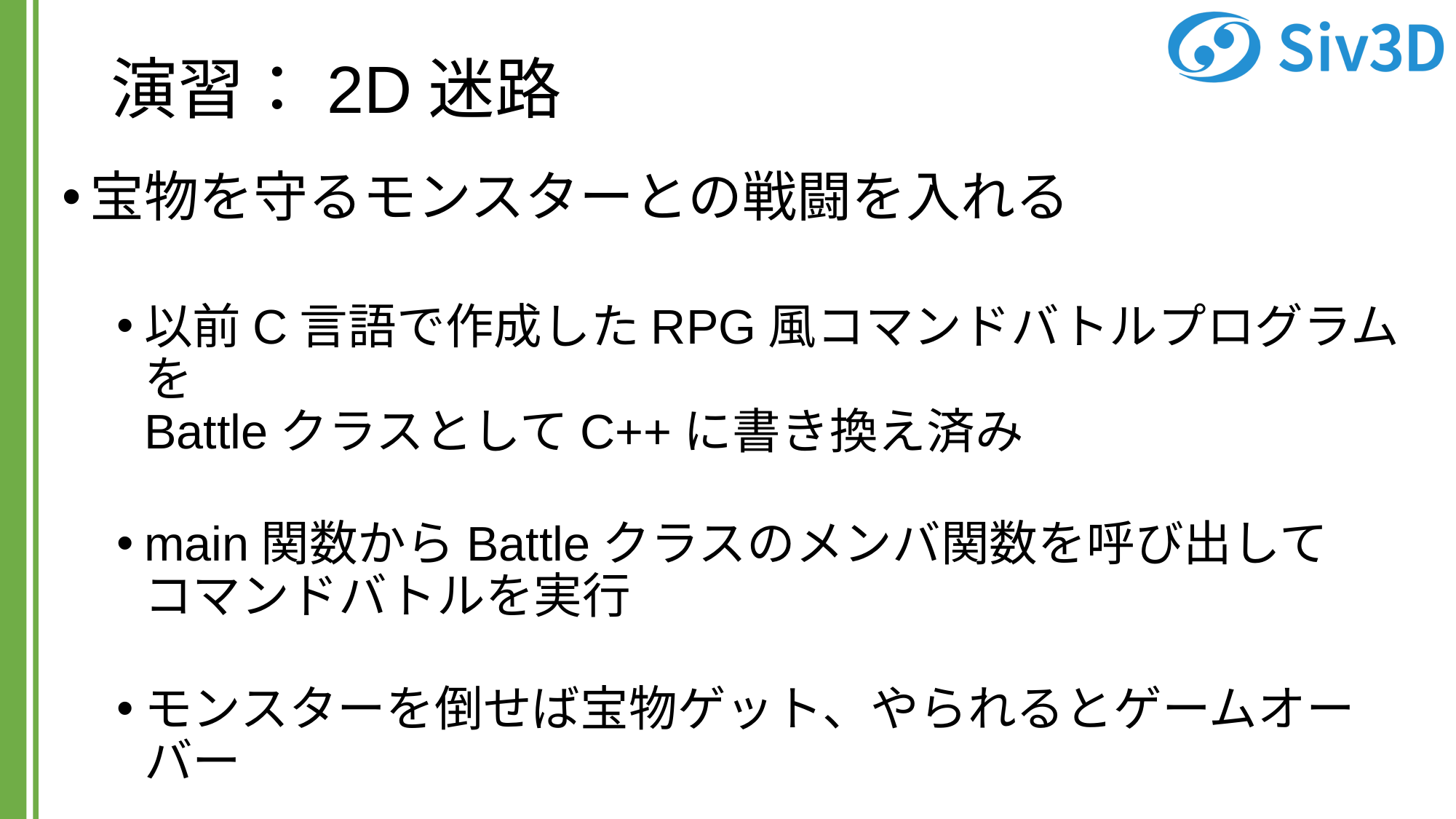

# 演習：2D迷路
宝物を守るモンスターとの戦闘を入れる
以前C言語で作成したRPG風コマンドバトルプログラムを
BattleクラスとしてC++に書き換え済み
main関数からBattleクラスのメンバ関数を呼び出して
コマンドバトルを実行
モンスターを倒せば宝物ゲット、やられるとゲームオーバー